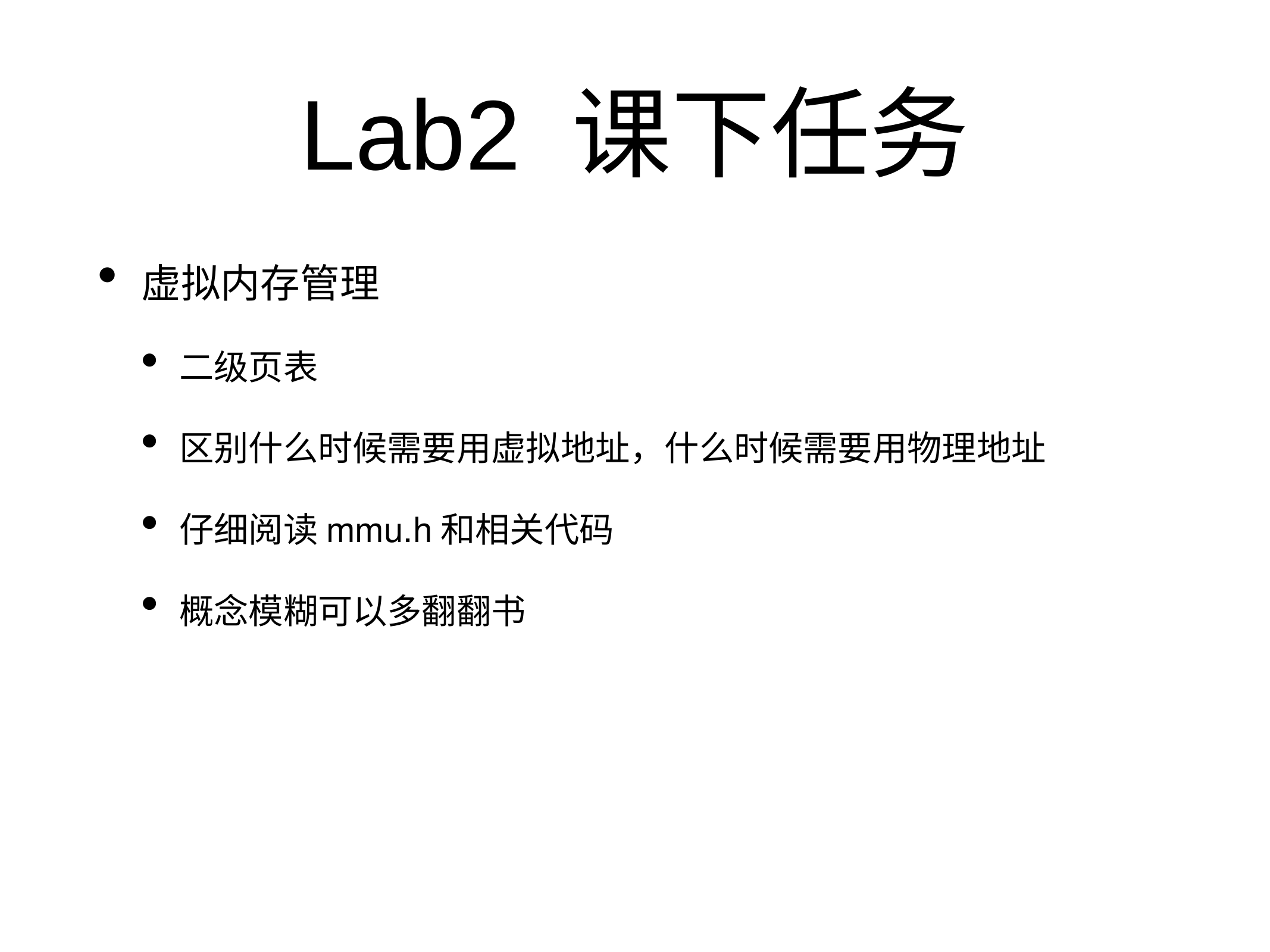

# Lab2 课下任务
虚拟内存管理
二级页表
区别什么时候需要用虚拟地址，什么时候需要用物理地址
仔细阅读mmu.h和相关代码
概念模糊可以多翻翻书